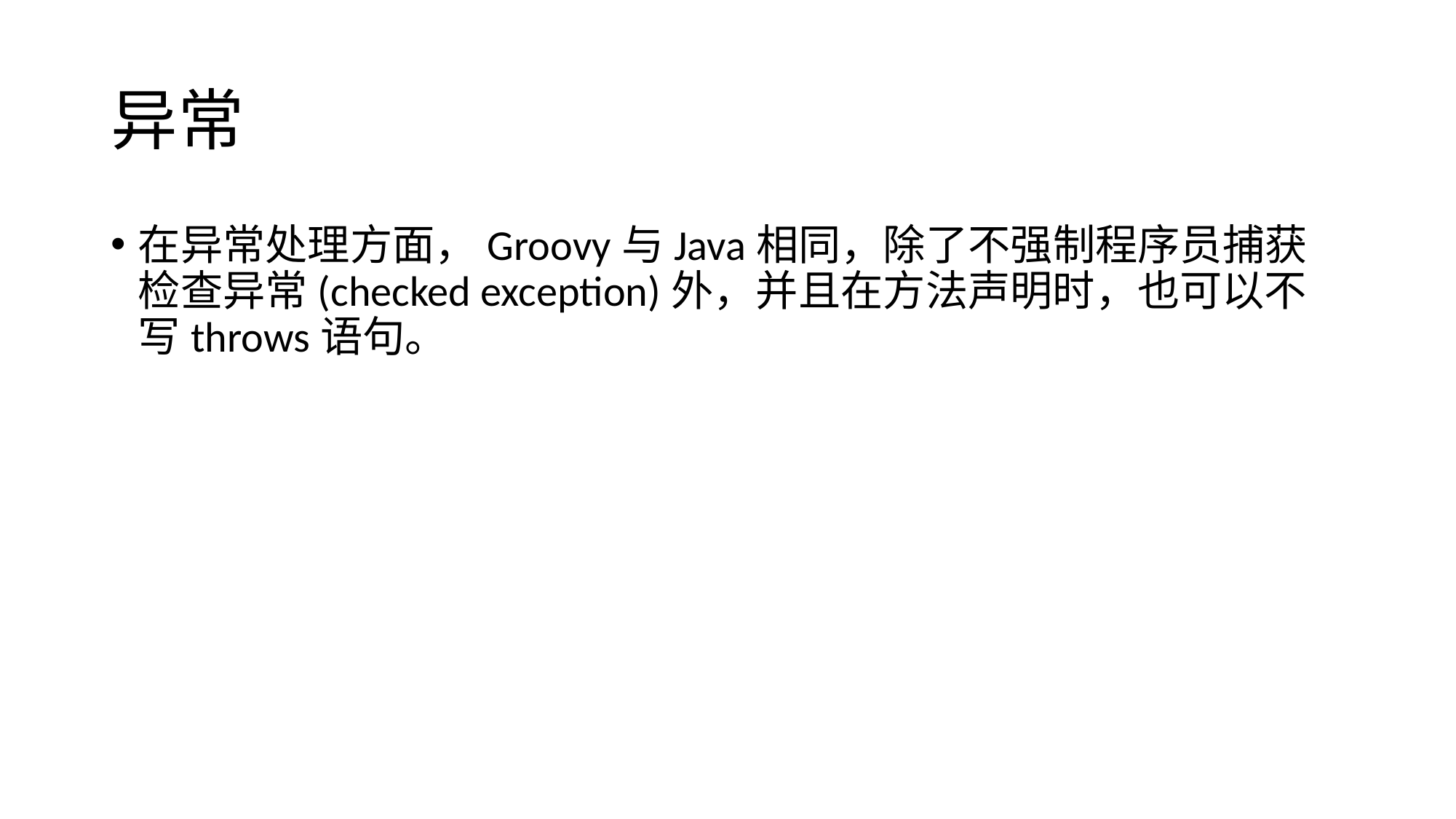

# 异常
在异常处理方面，Groovy与Java相同，除了不强制程序员捕获检查异常(checked exception)外，并且在方法声明时，也可以不写throws语句。